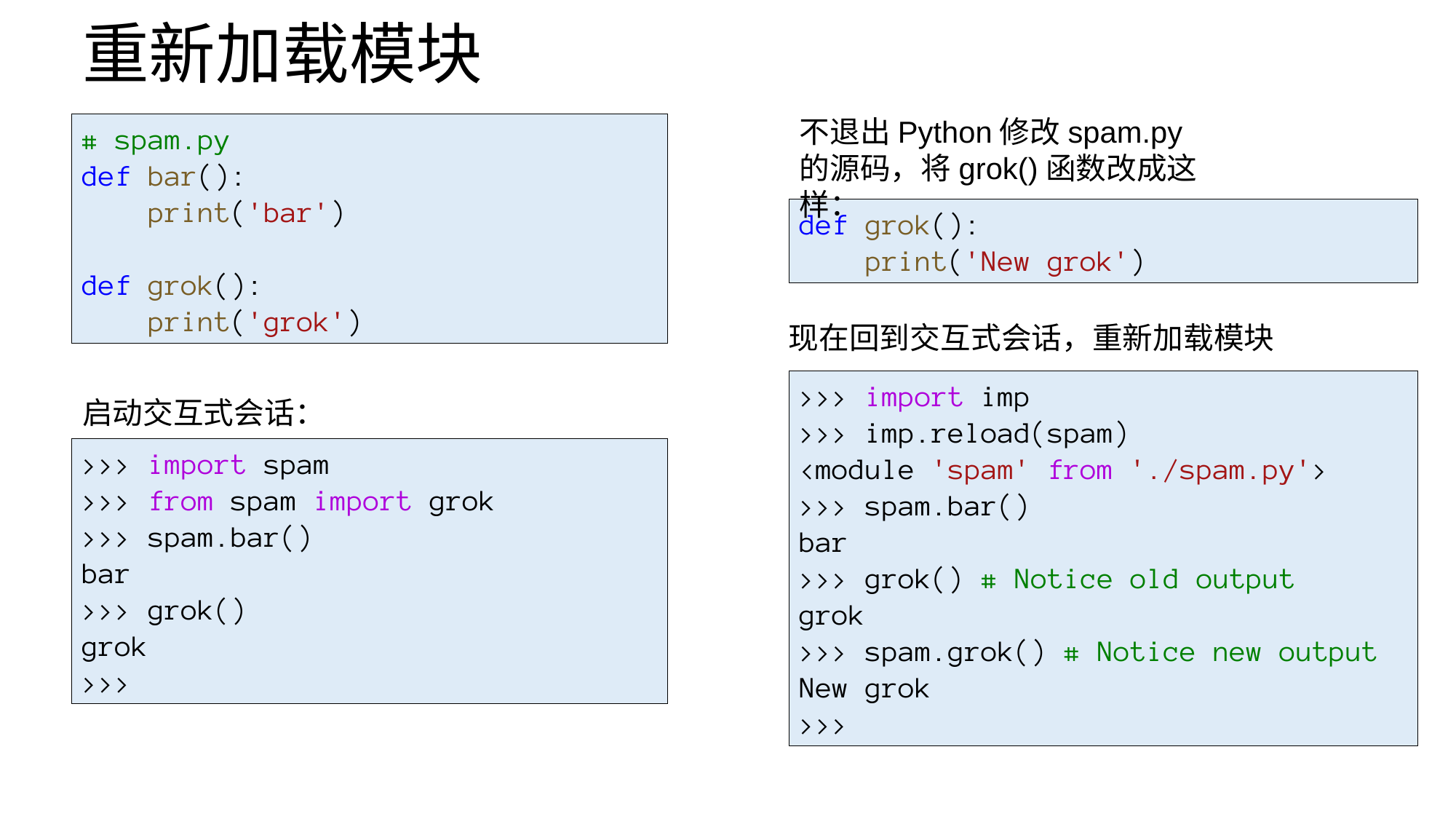

# 重新加载模块
不退出Python修改spam.py的源码，将grok()函数改成这样：
# spam.py
def bar():
    print('bar')
def grok():
    print('grok')
def grok():
    print('New grok')
现在回到交互式会话，重新加载模块
>>> import imp
>>> imp.reload(spam)
<module 'spam' from './spam.py'>
>>> spam.bar()
bar
>>> grok() # Notice old output
grok
>>> spam.grok() # Notice new output
New grok
>>>
启动交互式会话：
>>> import spam
>>> from spam import grok
>>> spam.bar()
bar
>>> grok()
grok
>>>